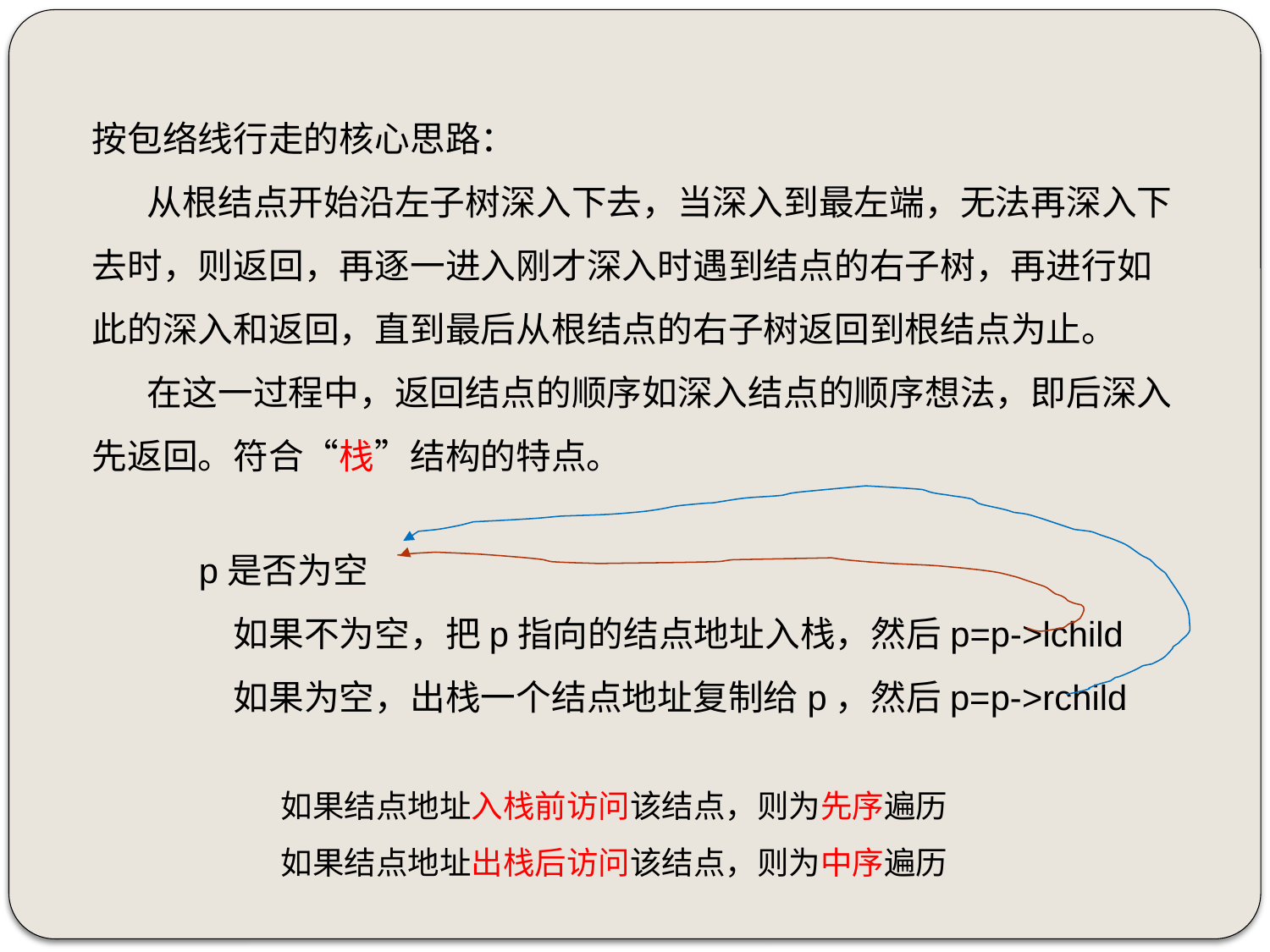

按包络线行走的核心思路：
      从根结点开始沿左子树深入下去，当深入到最左端，无法再深入下去时，则返回，再逐一进入刚才深入时遇到结点的右子树，再进行如此的深入和返回，直到最后从根结点的右子树返回到根结点为止。
      在这一过程中，返回结点的顺序如深入结点的顺序想法，即后深入先返回。符合“栈”结构的特点。

           p是否为空
                 如果不为空，把p指向的结点地址入栈，然后p=p->lchild
                 如果为空，出栈一个结点地址复制给p，然后p=p->rchild

如果结点地址入栈前访问该结点，则为先序遍历
如果结点地址出栈后访问该结点，则为中序遍历